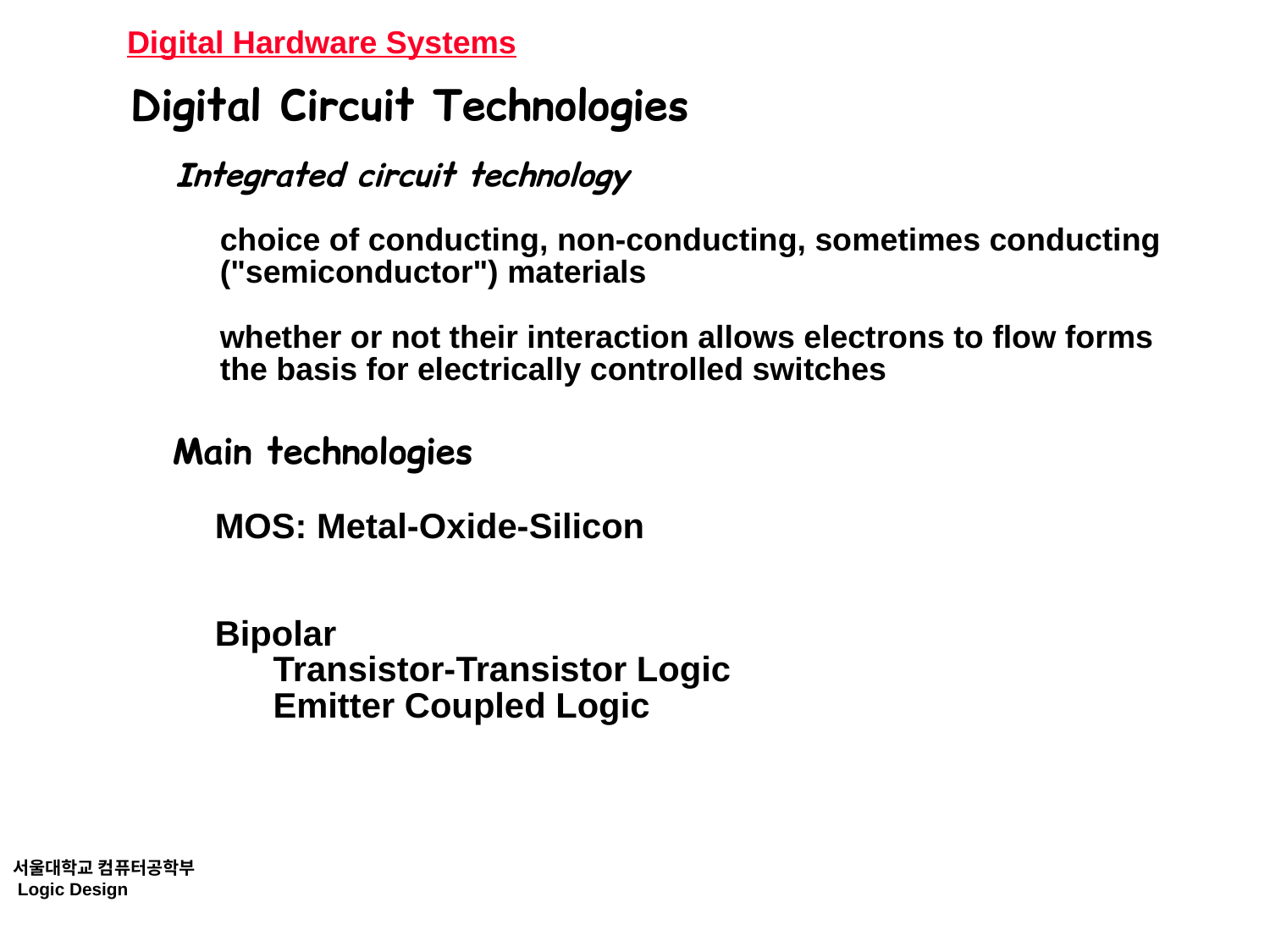

# Digital Hardware Systems
Digital Circuit Technologies
Integrated circuit technology

     choice of conducting, non-conducting, sometimes conducting
     ("semiconductor") materials

     whether or not their interaction allows electrons to flow forms
     the basis for electrically controlled switches
Main technologies
MOS: Metal-Oxide-Silicon

Bipolar
      Transistor-Transistor Logic
      Emitter Coupled Logic
서울대학교 컴퓨터공학부
 Logic Design                                                                                                                                                                                                               Chap1.24